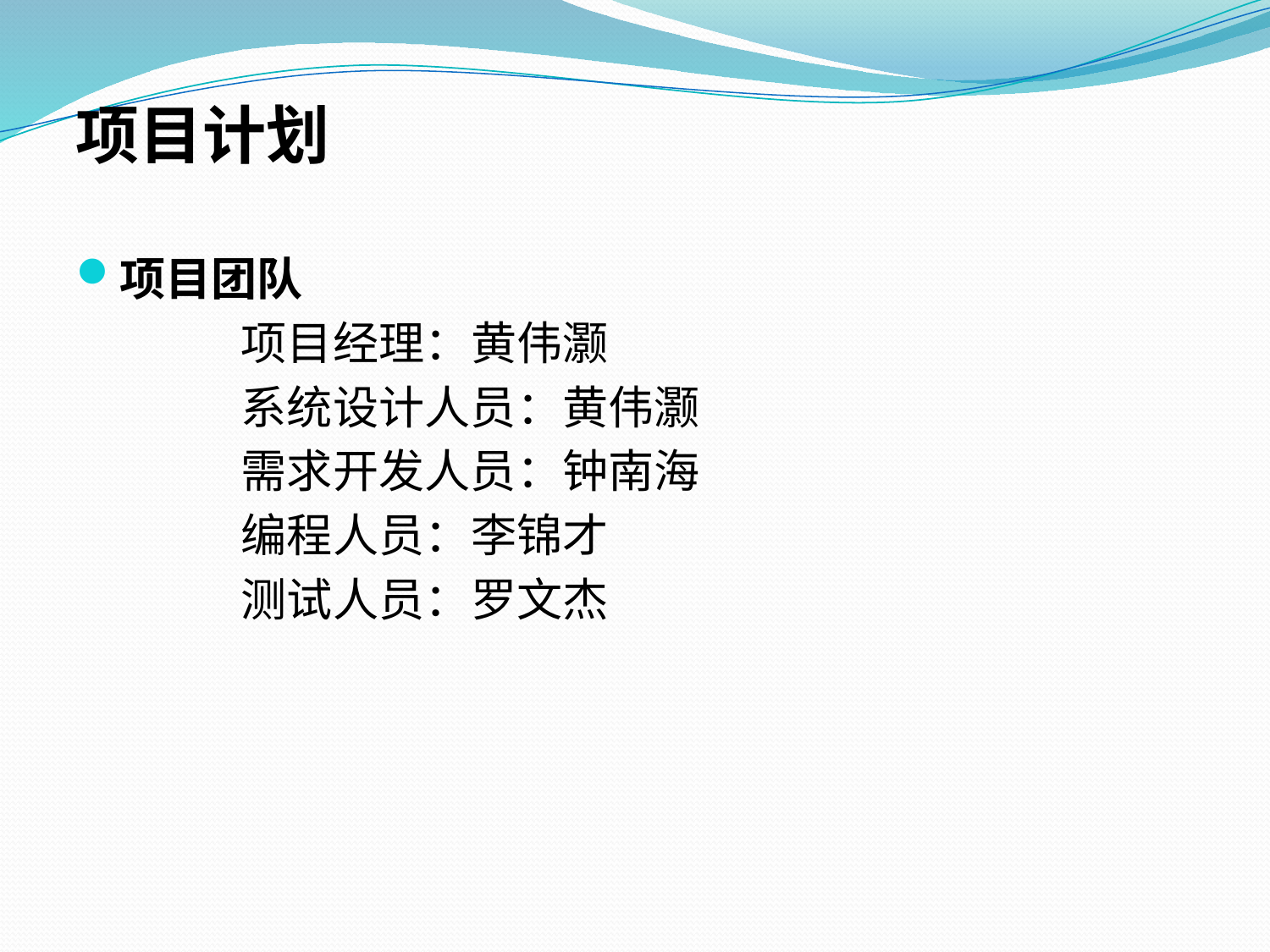

项目计划

项目团队
		项目经理：黄伟灏
		系统设计人员：黄伟灏
		需求开发人员：钟南海
		编程人员：李锦才
		测试人员：罗文杰